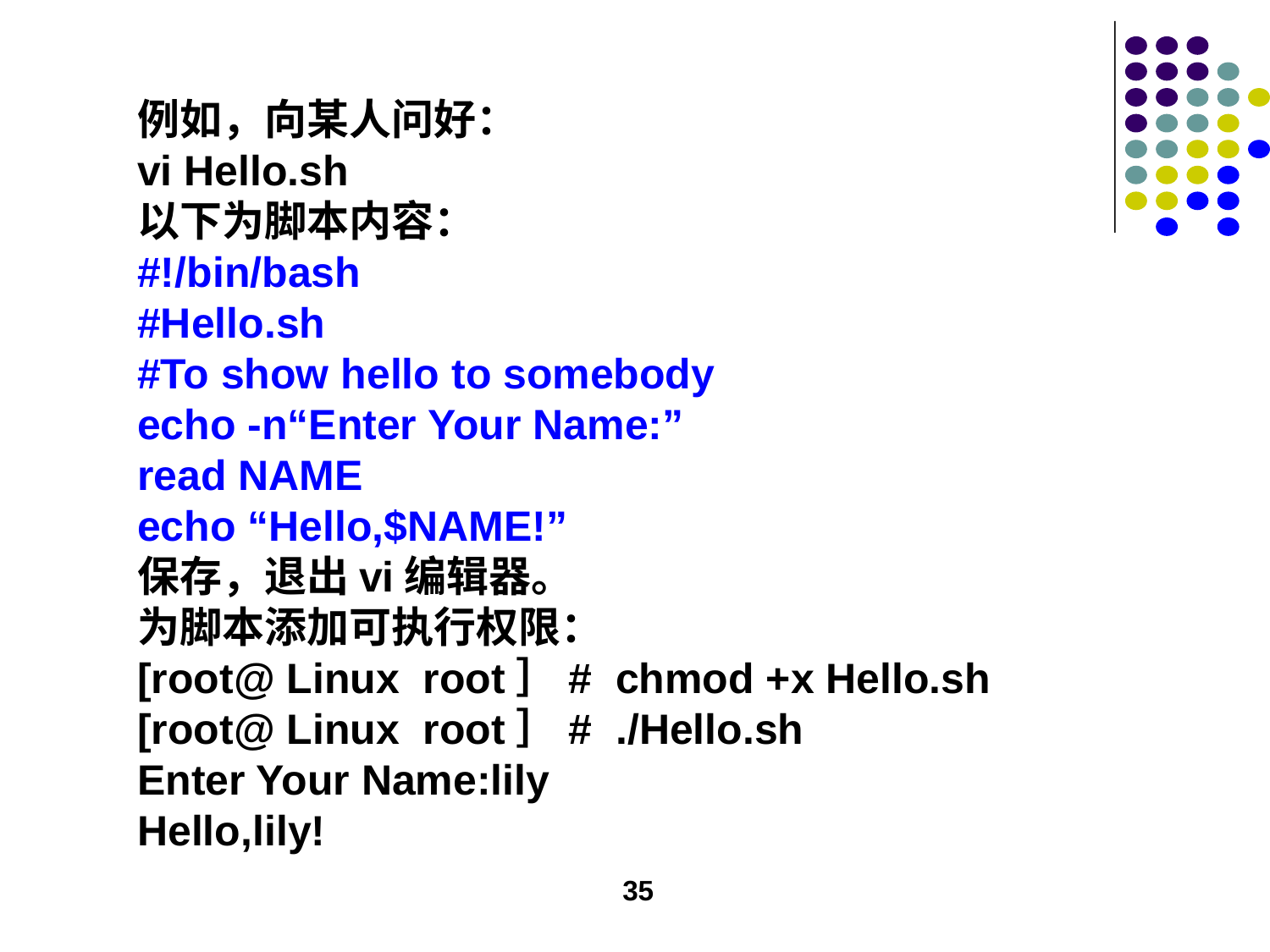

例如，向某人问好：
vi Hello.sh
以下为脚本内容：
#!/bin/bash
#Hello.sh
#To show hello to somebody
echo -n“Enter Your Name:”
read NAME
echo “Hello,$NAME!”
保存，退出vi编辑器。
为脚本添加可执行权限：
[root@ Linux  root］#  chmod +x Hello.sh
[root@ Linux  root］#  ./Hello.sh
Enter Your Name:lily
Hello,lily!
35